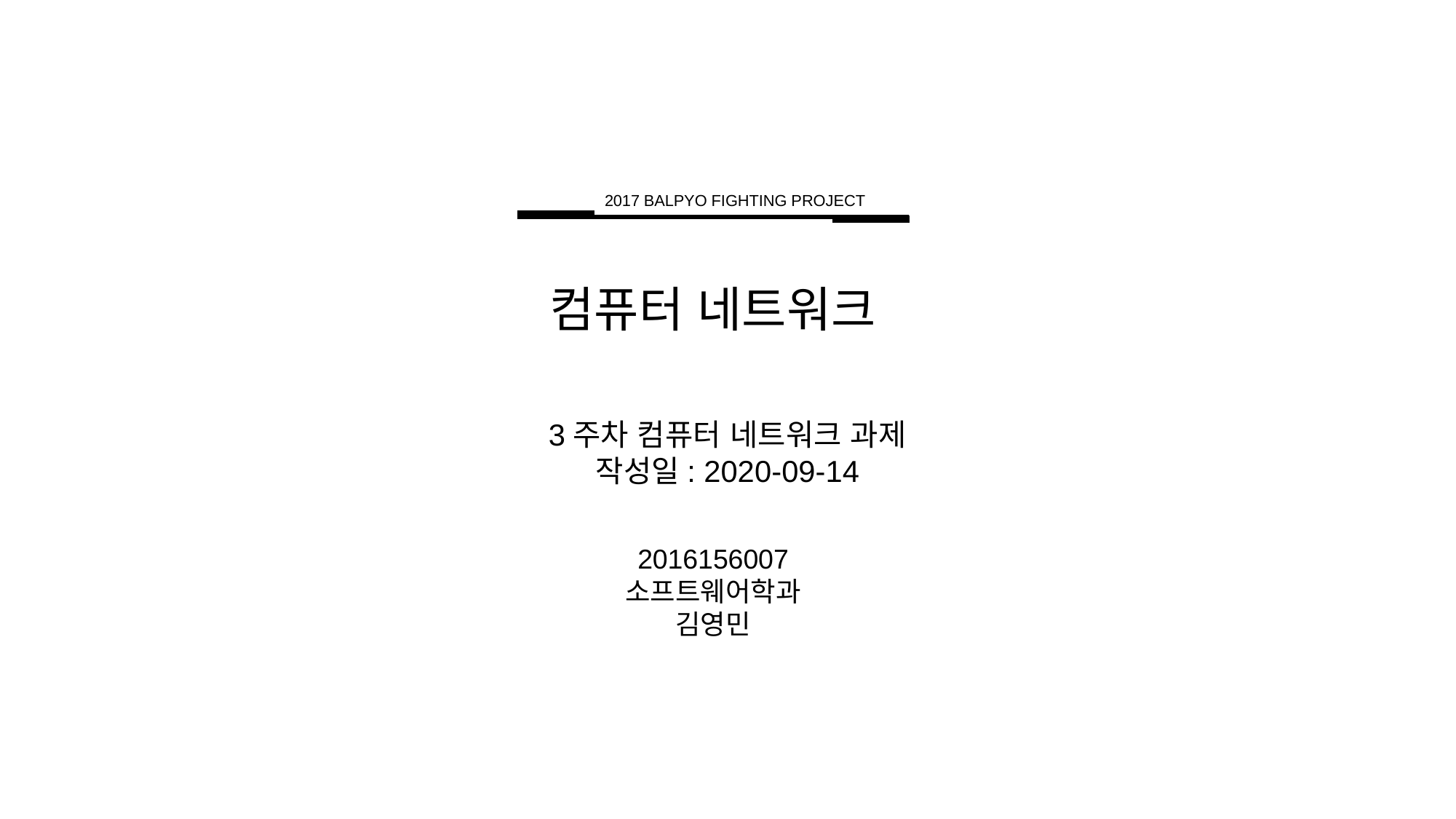

2017 BALPYO FIGHTING PROJECT

컴퓨터 네트워크
3주차 컴퓨터 네트워크 과제
작성일: 2020-09-14
2016156007
소프트웨어학과
김영민